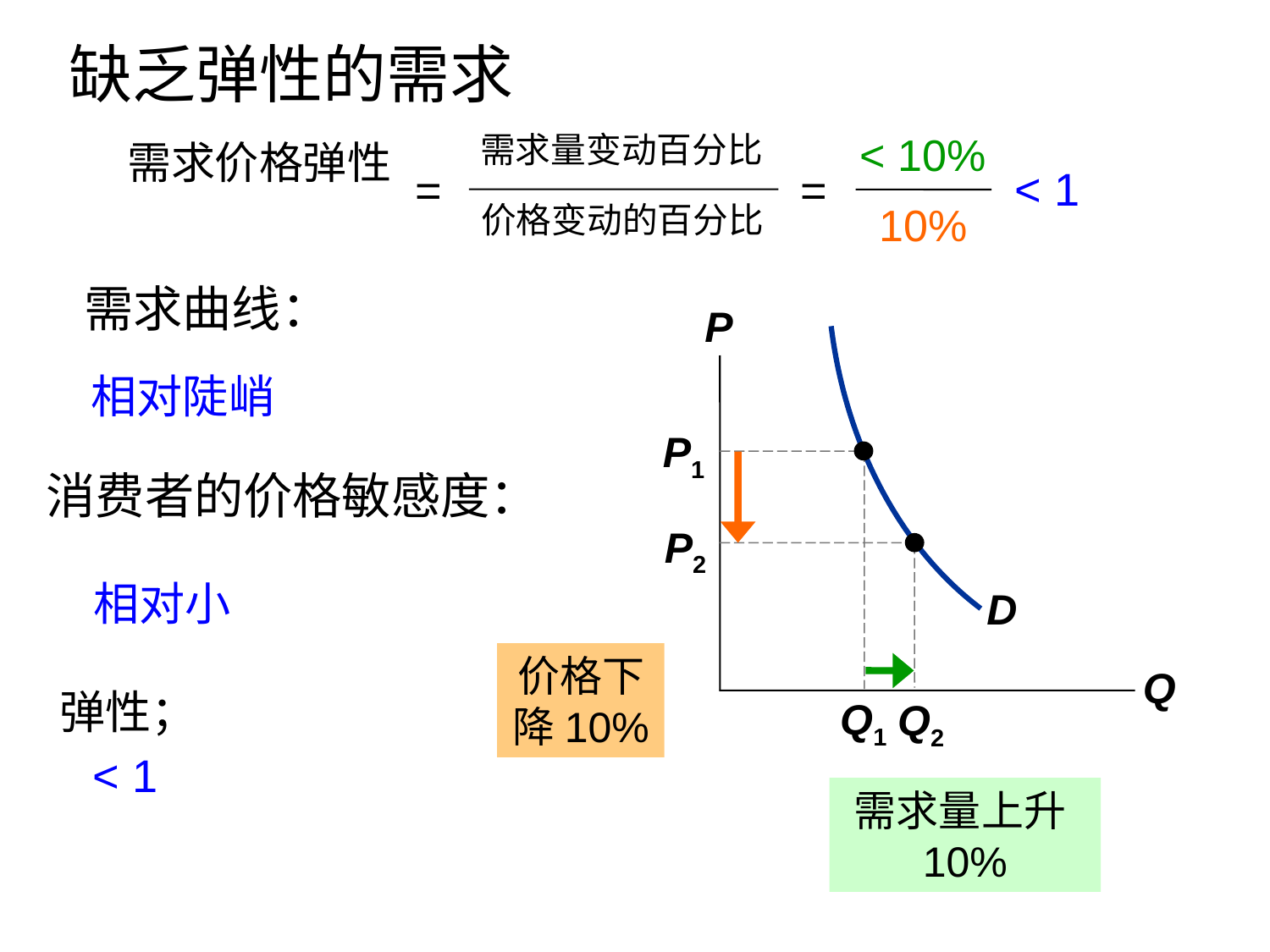

缺乏弹性的需求
#
< 10%
需求量变动百分比
需求价格弹性
=
=

价格变动的百分比
< 1
10%

D
需求曲线：
P

Q
相对陡峭
P1

Q1

  消费者的价格敏感度：
P2

Q2
相对小
价格下降10%

弹性；
< 1
需求量上升10%